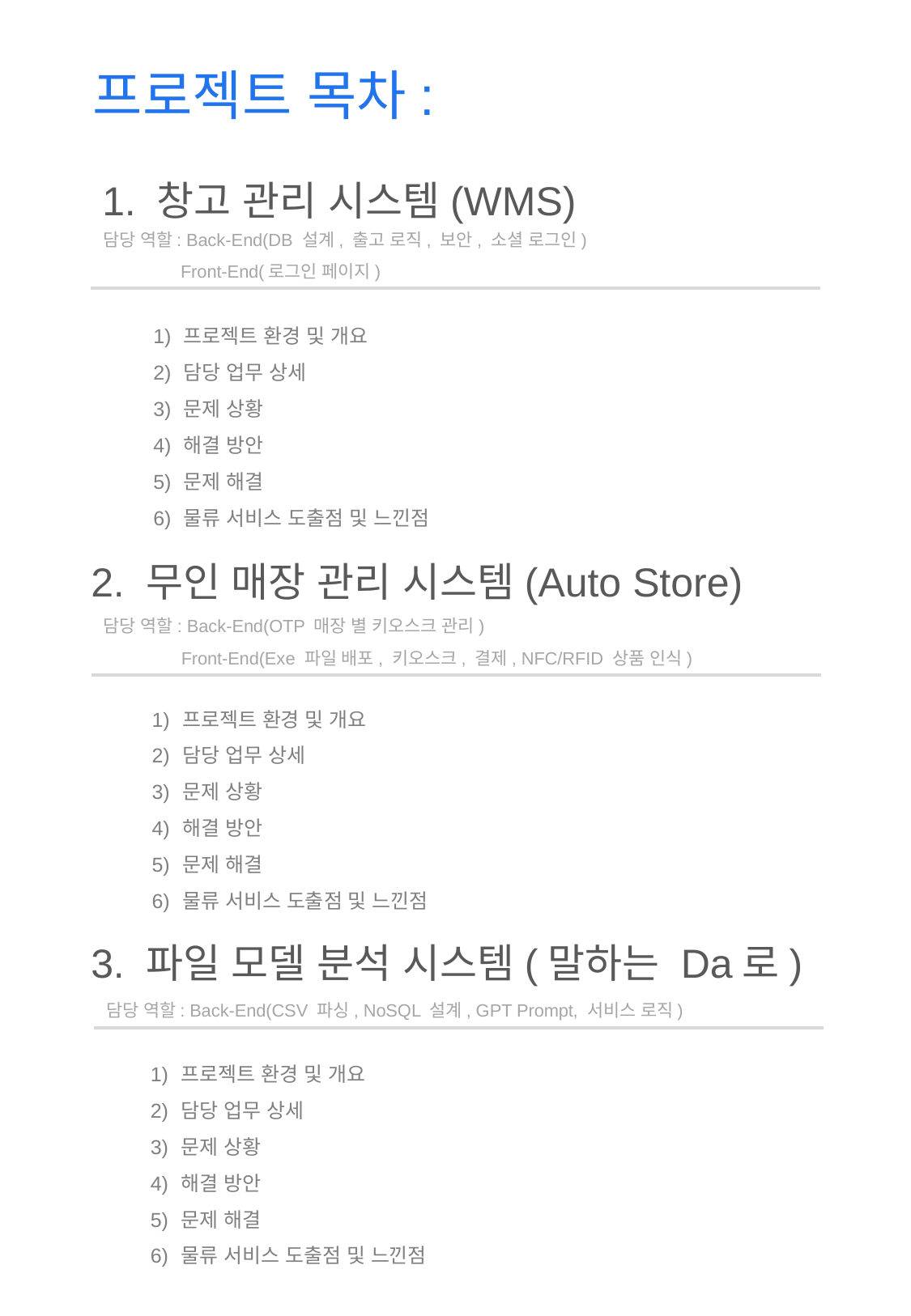

1. 창고 관리 시스템(WMS)

2. 무인 매장 관리 시스템(Auto Store)

3. 파일 모델 분석 시스템(말하는 Da로)

프로젝트 목차:
담당 역할: Back-End(DB 설계, 출고 로직, 보안, 소셜 로그인)
                Front-End(로그인 페이지)
프로젝트 환경 및 개요
담당 업무 상세
문제 상황
해결 방안
문제 해결
물류 서비스 도출점 및 느낀점
담당 역할: Back-End(OTP 매장 별 키오스크 관리)
                Front-End(Exe 파일 배포, 키오스크, 결제, NFC/RFID 상품 인식)
프로젝트 환경 및 개요
담당 업무 상세
문제 상황
해결 방안
문제 해결
물류 서비스 도출점 및 느낀점

담당 역할: Back-End(CSV 파싱, NoSQL 설계, GPT Prompt, 서비스 로직)
프로젝트 환경 및 개요
담당 업무 상세
문제 상황
해결 방안
문제 해결
물류 서비스 도출점 및 느낀점